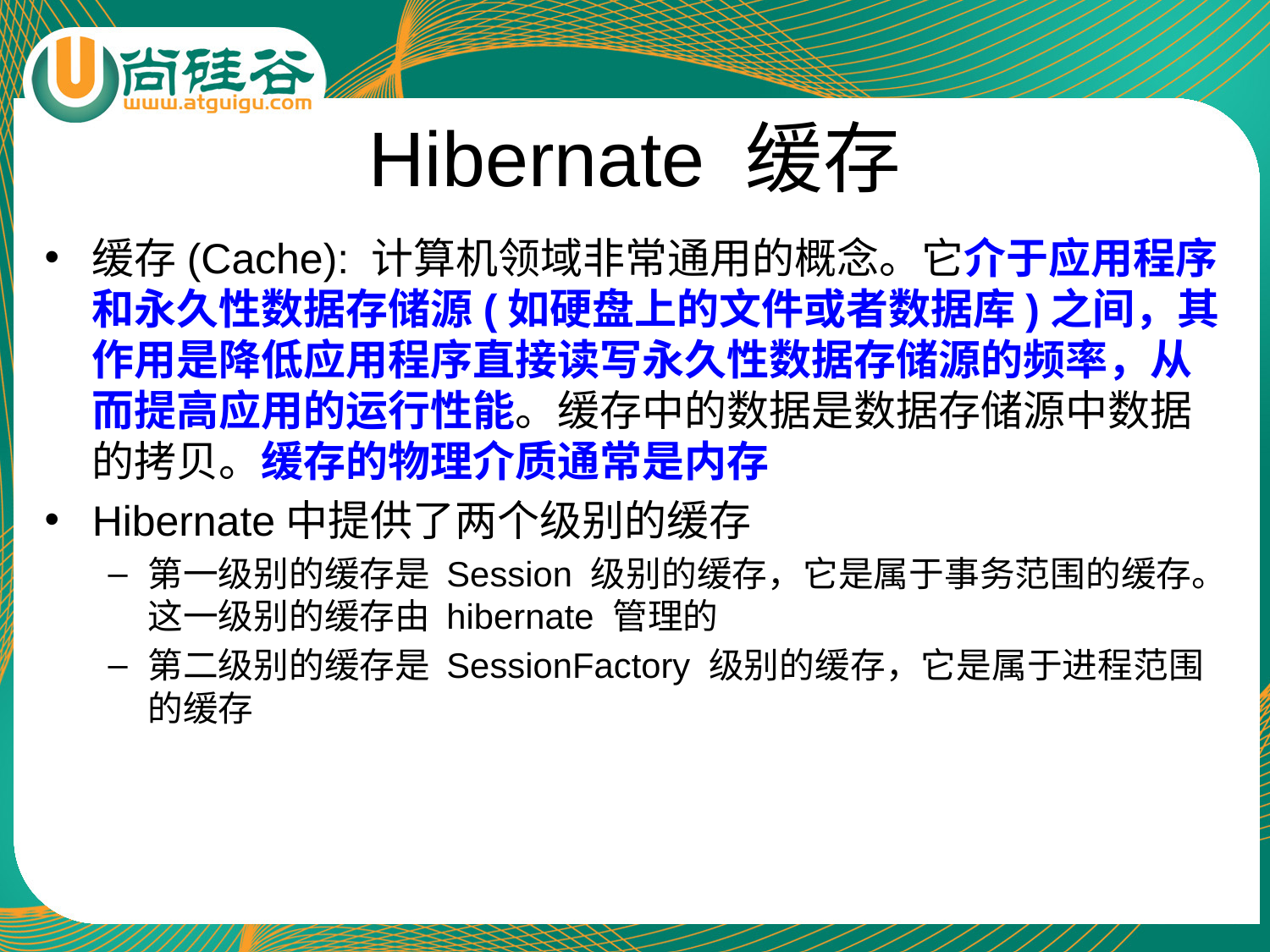

# Hibernate 缓存
缓存(Cache): 计算机领域非常通用的概念。它介于应用程序和永久性数据存储源(如硬盘上的文件或者数据库)之间，其作用是降低应用程序直接读写永久性数据存储源的频率，从而提高应用的运行性能。缓存中的数据是数据存储源中数据的拷贝。缓存的物理介质通常是内存
Hibernate中提供了两个级别的缓存
第一级别的缓存是 Session 级别的缓存，它是属于事务范围的缓存。这一级别的缓存由 hibernate 管理的
第二级别的缓存是 SessionFactory 级别的缓存，它是属于进程范围的缓存